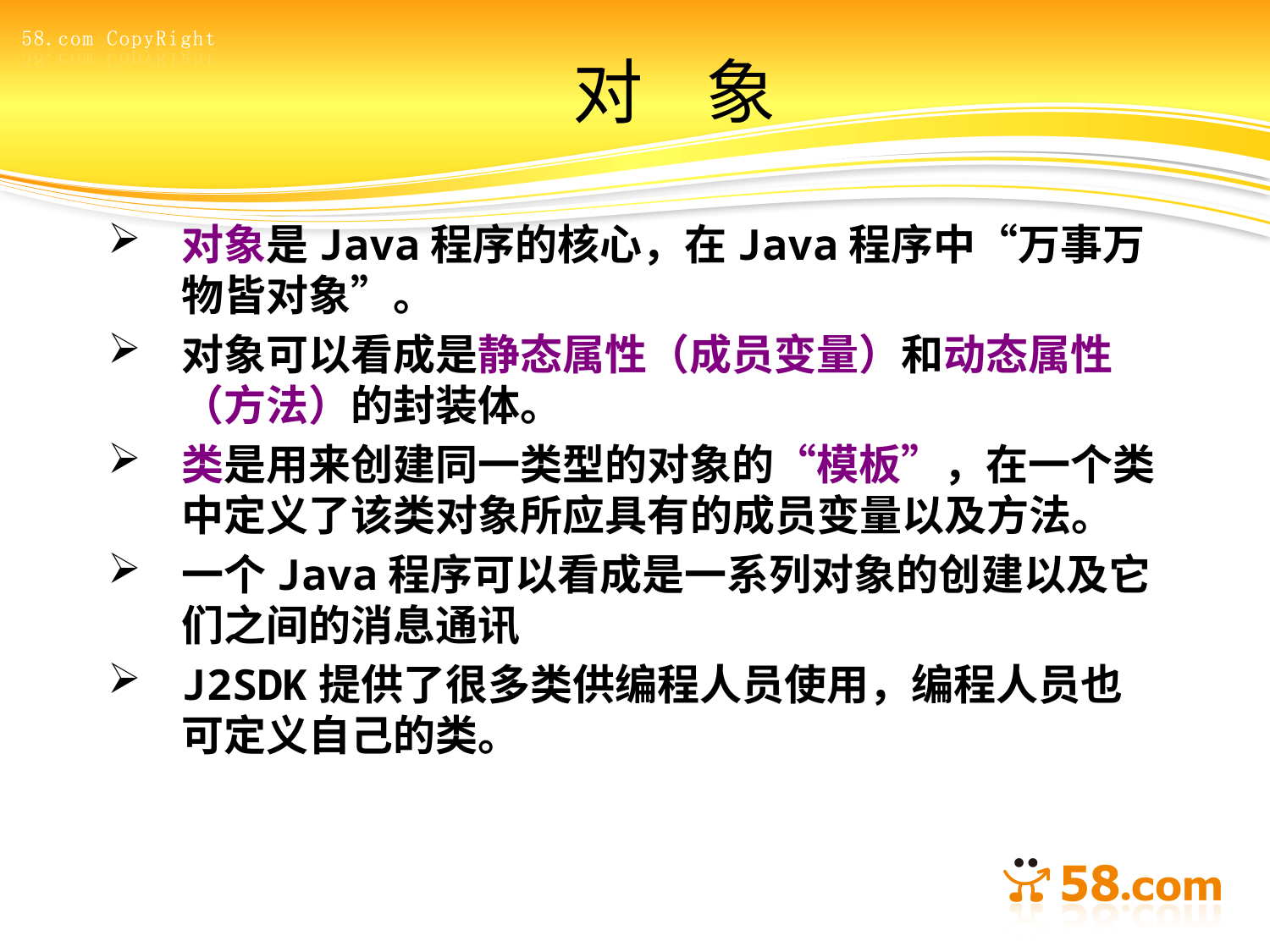

# 对    象
对象是Java程序的核心，在Java程序中“万事万物皆对象”。
对象可以看成是静态属性（成员变量）和动态属性（方法）的封装体。
类是用来创建同一类型的对象的“模板”，在一个类中定义了该类对象所应具有的成员变量以及方法。
一个Java程序可以看成是一系列对象的创建以及它们之间的消息通讯
J2SDK提供了很多类供编程人员使用，编程人员也可定义自己的类。